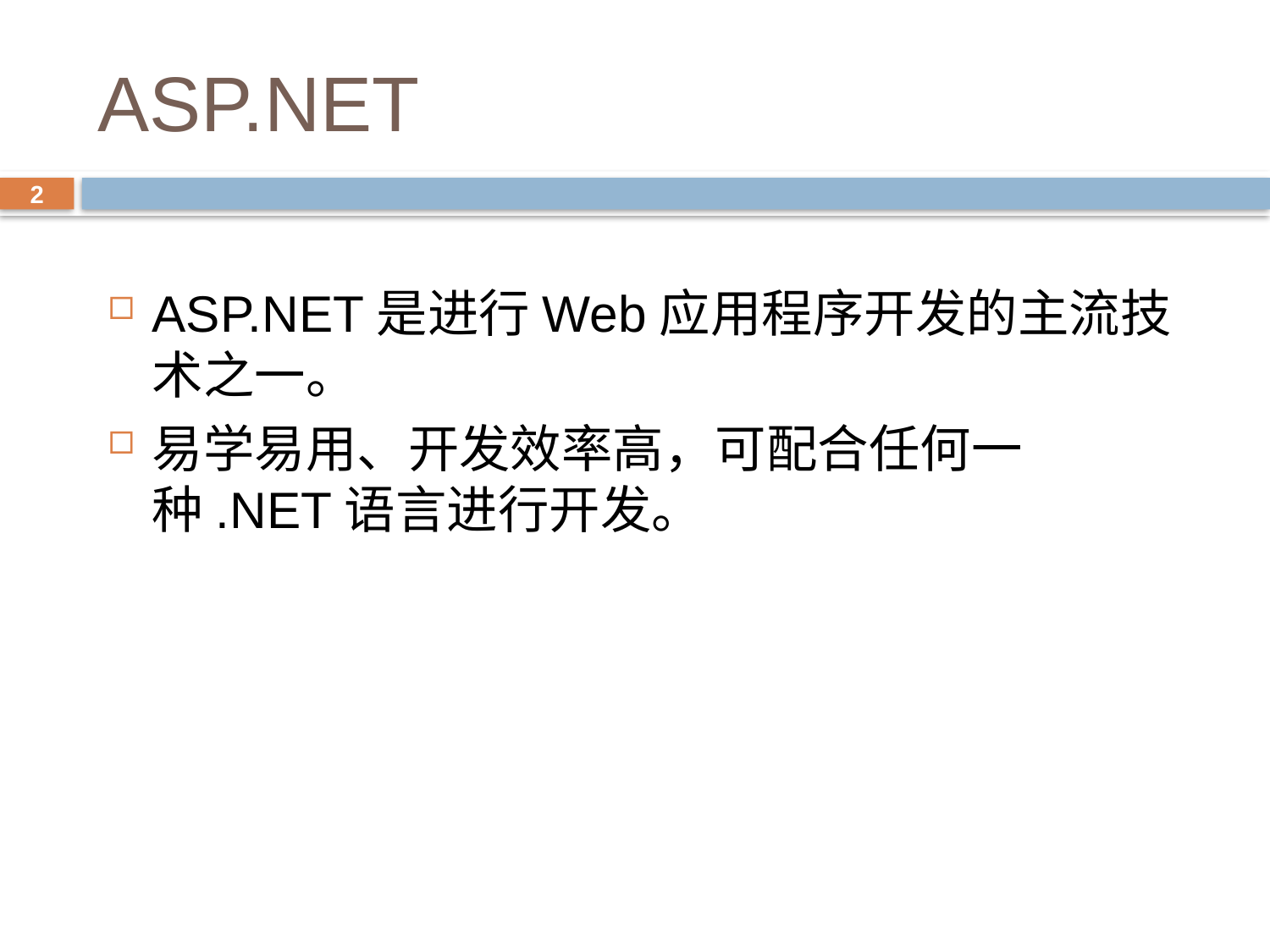

# ASP.NET
2
ASP.NET是进行Web应用程序开发的主流技术之一。
易学易用、开发效率高，可配合任何一种.NET语言进行开发。